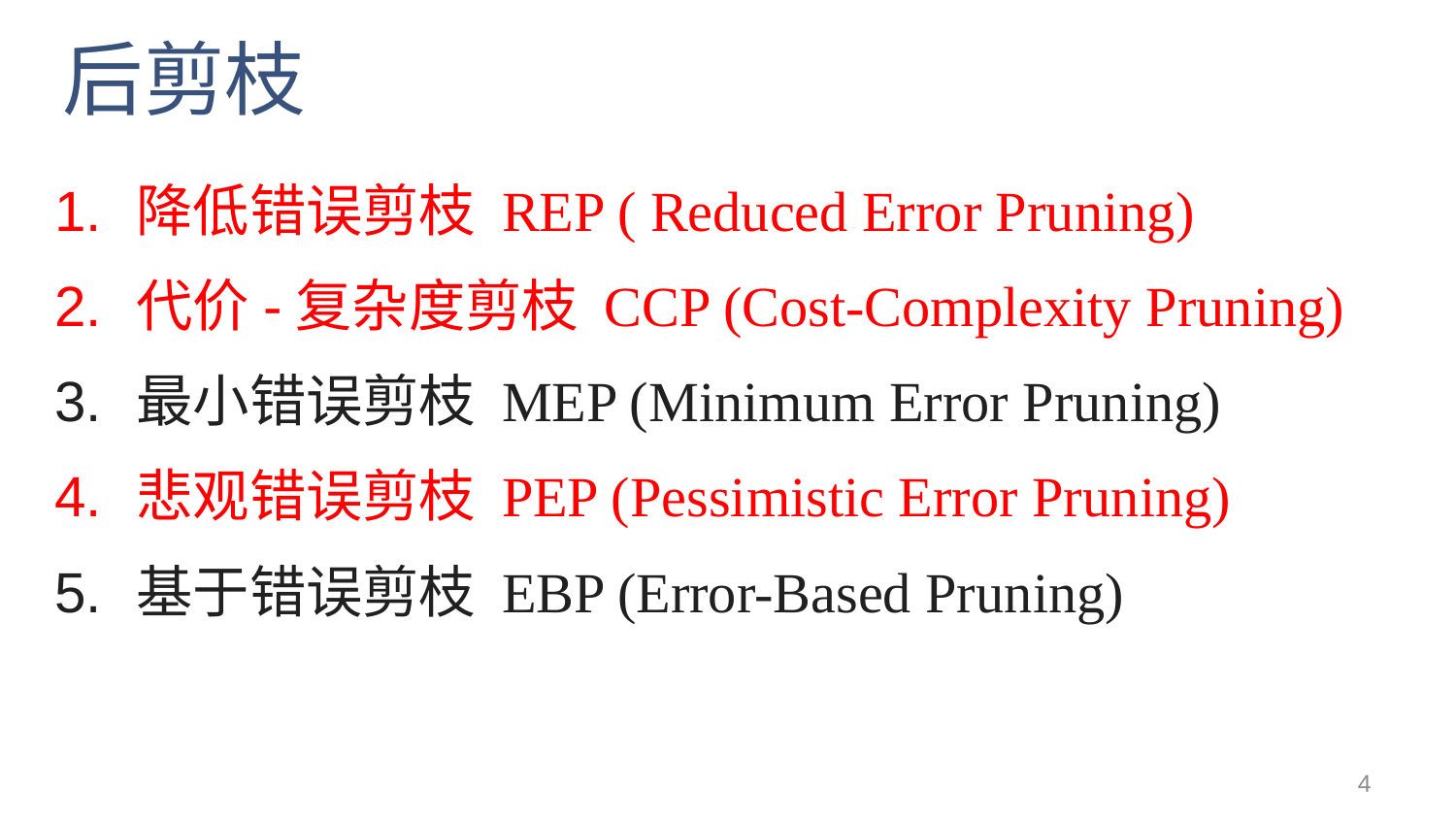

# 后剪枝
降低错误剪枝 REP ( Reduced Error Pruning)
代价-复杂度剪枝 CCP (Cost-Complexity Pruning)
最小错误剪枝 MEP (Minimum Error Pruning)
悲观错误剪枝 PEP (Pessimistic Error Pruning)
基于错误剪枝 EBP (Error-Based Pruning)